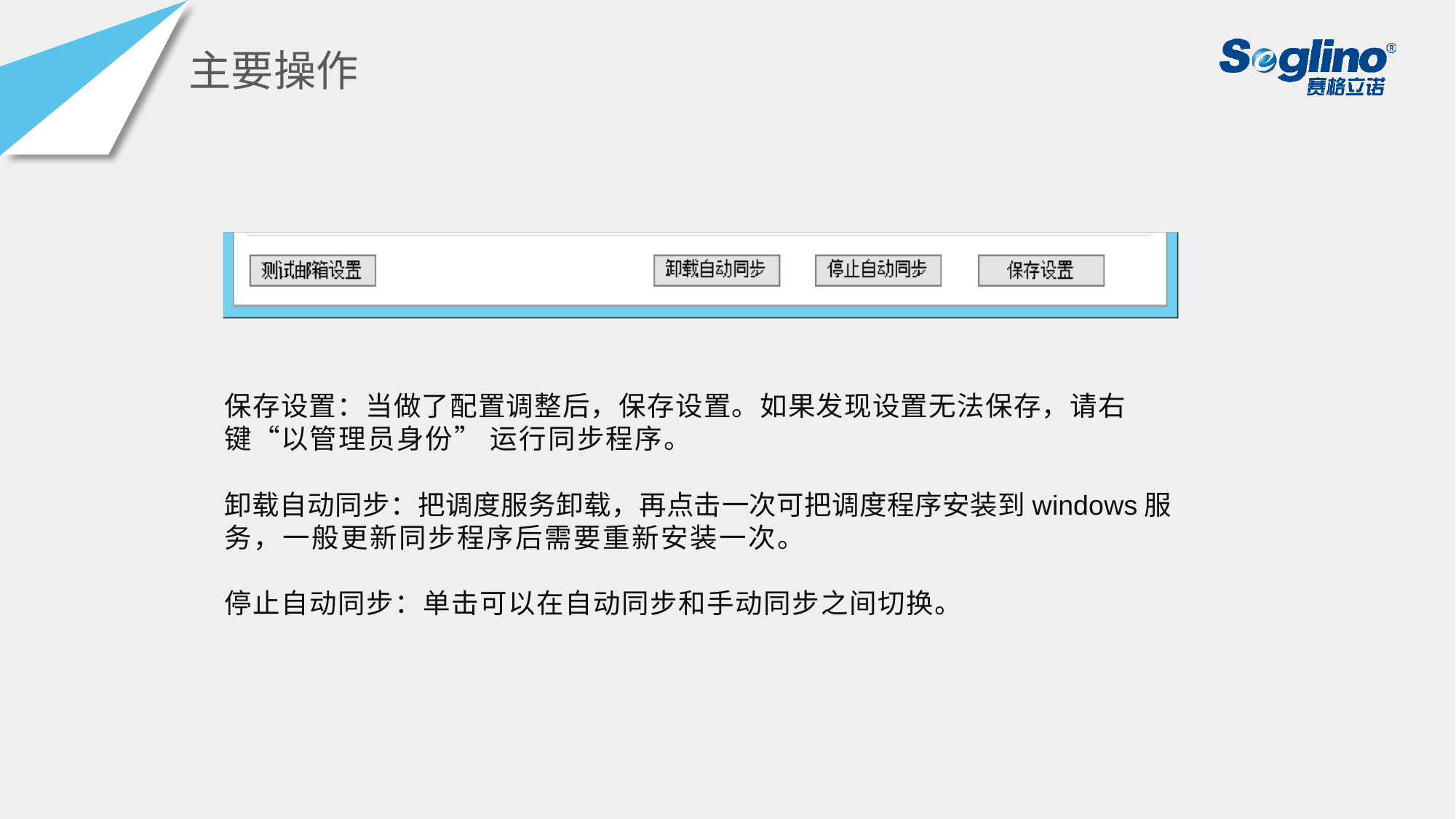

主要操作

保存设置：当做了配置调整后，保存设置。如果发现设置无法保存，请右键“以管理员身份” 运行同步程序。

卸载自动同步：把调度服务卸载，再点击一次可把调度程序安装到windows服 务，一般更新同步程序后需要重新安装一次。

停止自动同步：单击可以在自动同步和手动同步之间切换。